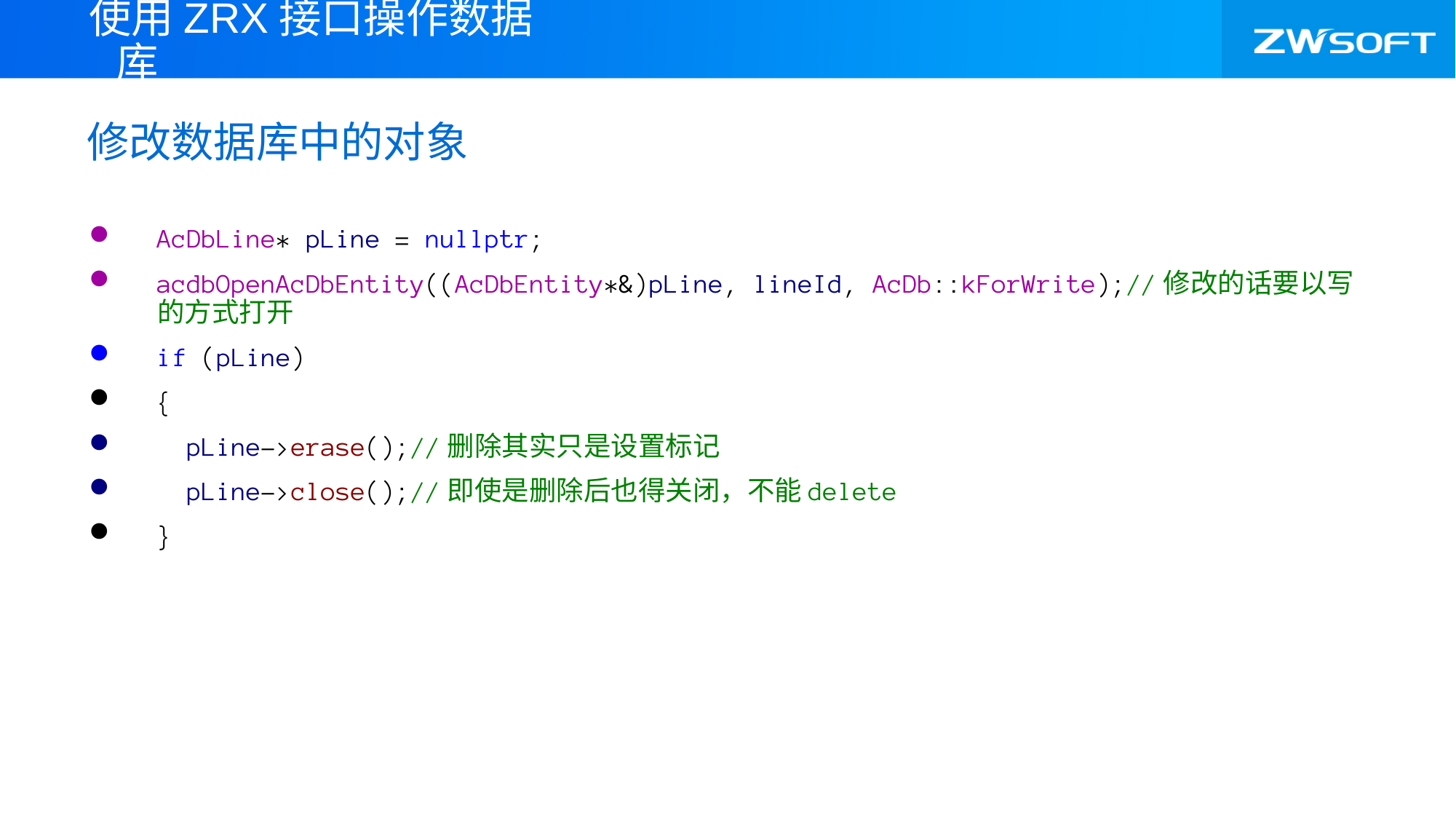

使用ZRX接口操作数据库
# 修改数据库中的对象
AcDbLine* pLine = nullptr;
acdbOpenAcDbEntity((AcDbEntity*&)pLine, lineId, AcDb::kForWrite);//修改的话要以写的方式打开
if (pLine)
{
  pLine->erase();//删除其实只是设置标记
  pLine->close();//即使是删除后也得关闭，不能delete
}